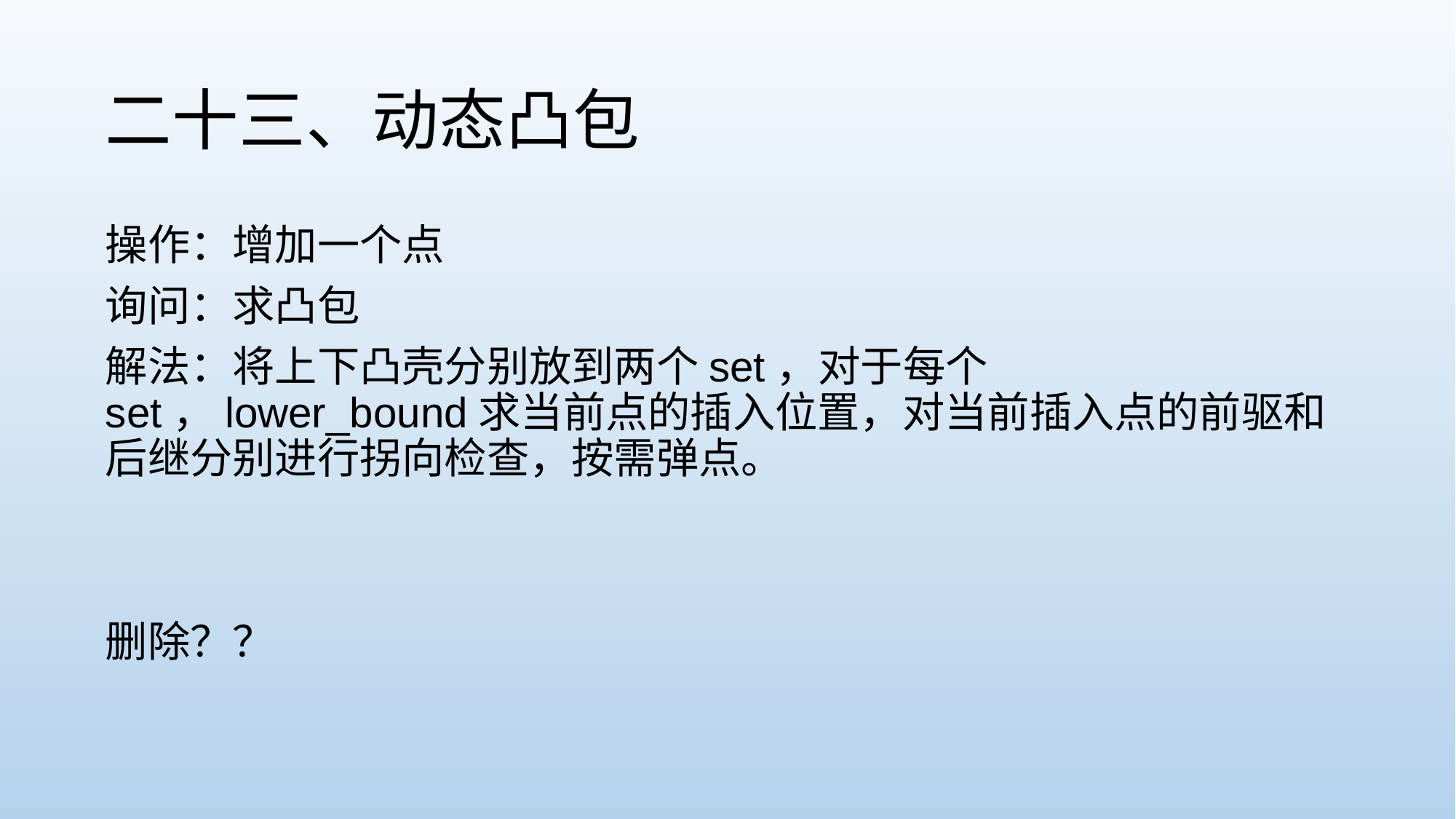

# 二十三、动态凸包
操作：增加一个点
询问：求凸包
解法：将上下凸壳分别放到两个set，对于每个set，lower_bound求当前点的插入位置，对当前插入点的前驱和后继分别进行拐向检查，按需弹点。

删除？？